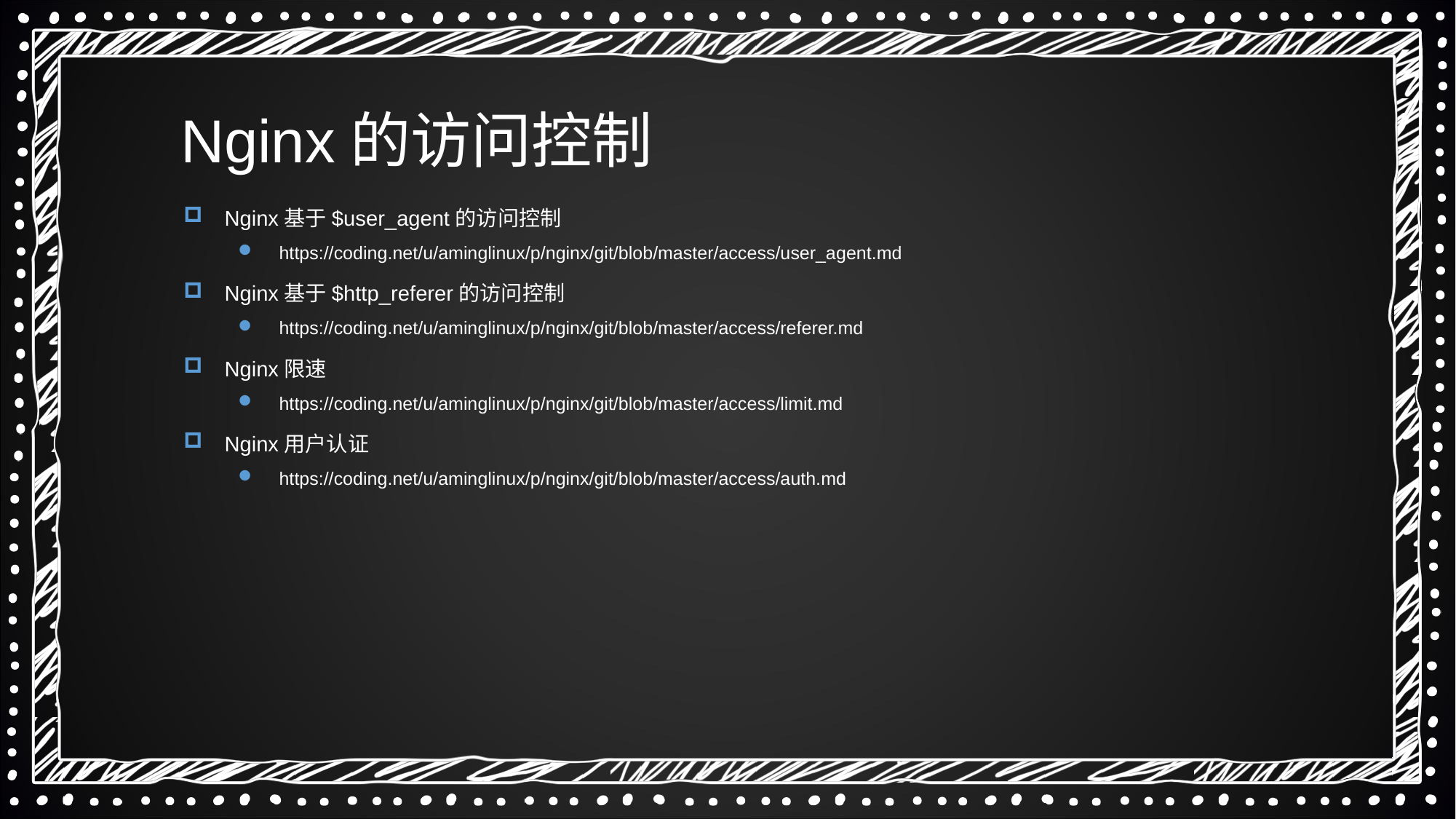

Nginx的访问控制
Nginx基于$user_agent的访问控制
https://coding.net/u/aminglinux/p/nginx/git/blob/master/access/user_agent.md
Nginx基于$http_referer的访问控制
https://coding.net/u/aminglinux/p/nginx/git/blob/master/access/referer.md
Nginx限速
https://coding.net/u/aminglinux/p/nginx/git/blob/master/access/limit.md
Nginx用户认证
https://coding.net/u/aminglinux/p/nginx/git/blob/master/access/auth.md